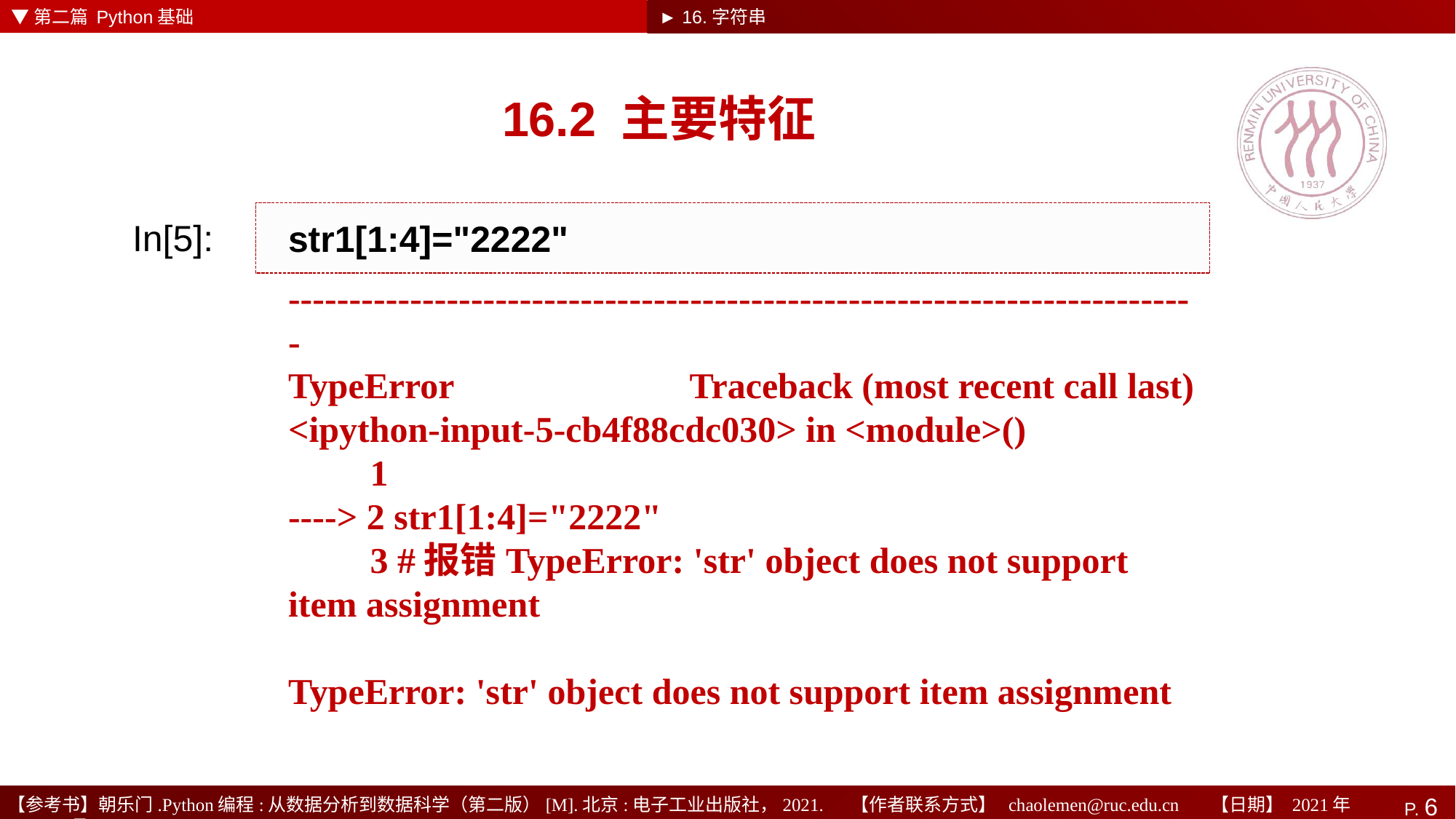

▼第二篇 Python基础
► 16.字符串
# 16.2 主要特征
str1[1:4]="2222"
In[5]:
---------------------------------------------------------------------------
TypeError                          Traceback (most recent call last)
<ipython-input-5-cb4f88cdc030> in <module>()
         1
----> 2 str1[1:4]="2222"
         3 #报错TypeError: 'str' object does not support item assignment

TypeError: 'str' object does not support item assignment